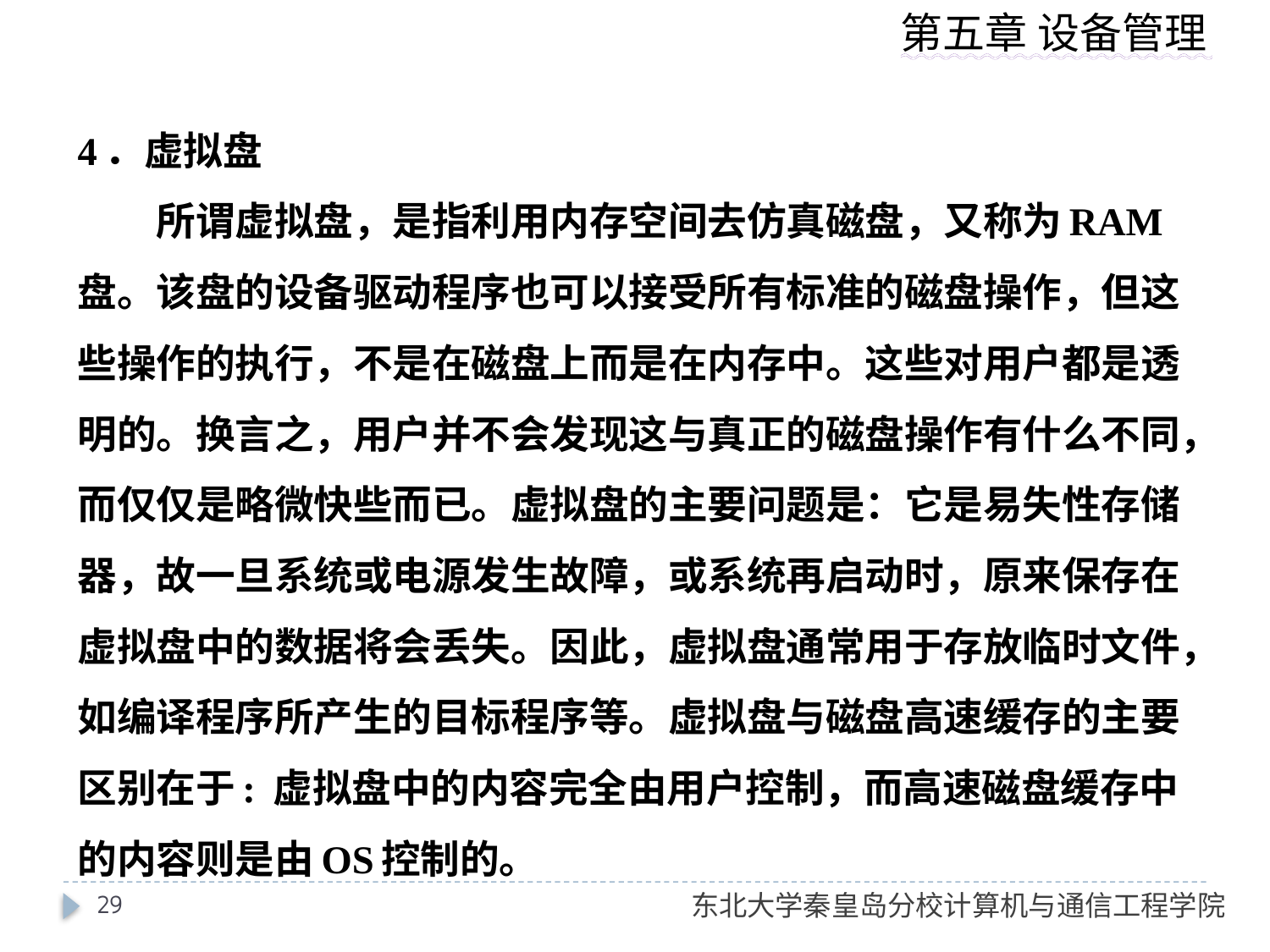

4．虚拟盘
　　所谓虚拟盘，是指利用内存空间去仿真磁盘，又称为RAM盘。该盘的设备驱动程序也可以接受所有标准的磁盘操作，但这些操作的执行，不是在磁盘上而是在内存中。这些对用户都是透明的。换言之，用户并不会发现这与真正的磁盘操作有什么不同，而仅仅是略微快些而已。虚拟盘的主要问题是：它是易失性存储器，故一旦系统或电源发生故障，或系统再启动时，原来保存在虚拟盘中的数据将会丢失。因此，虚拟盘通常用于存放临时文件，如编译程序所产生的目标程序等。虚拟盘与磁盘高速缓存的主要区别在于: 虚拟盘中的内容完全由用户控制，而高速磁盘缓存中的内容则是由OS控制的。
29